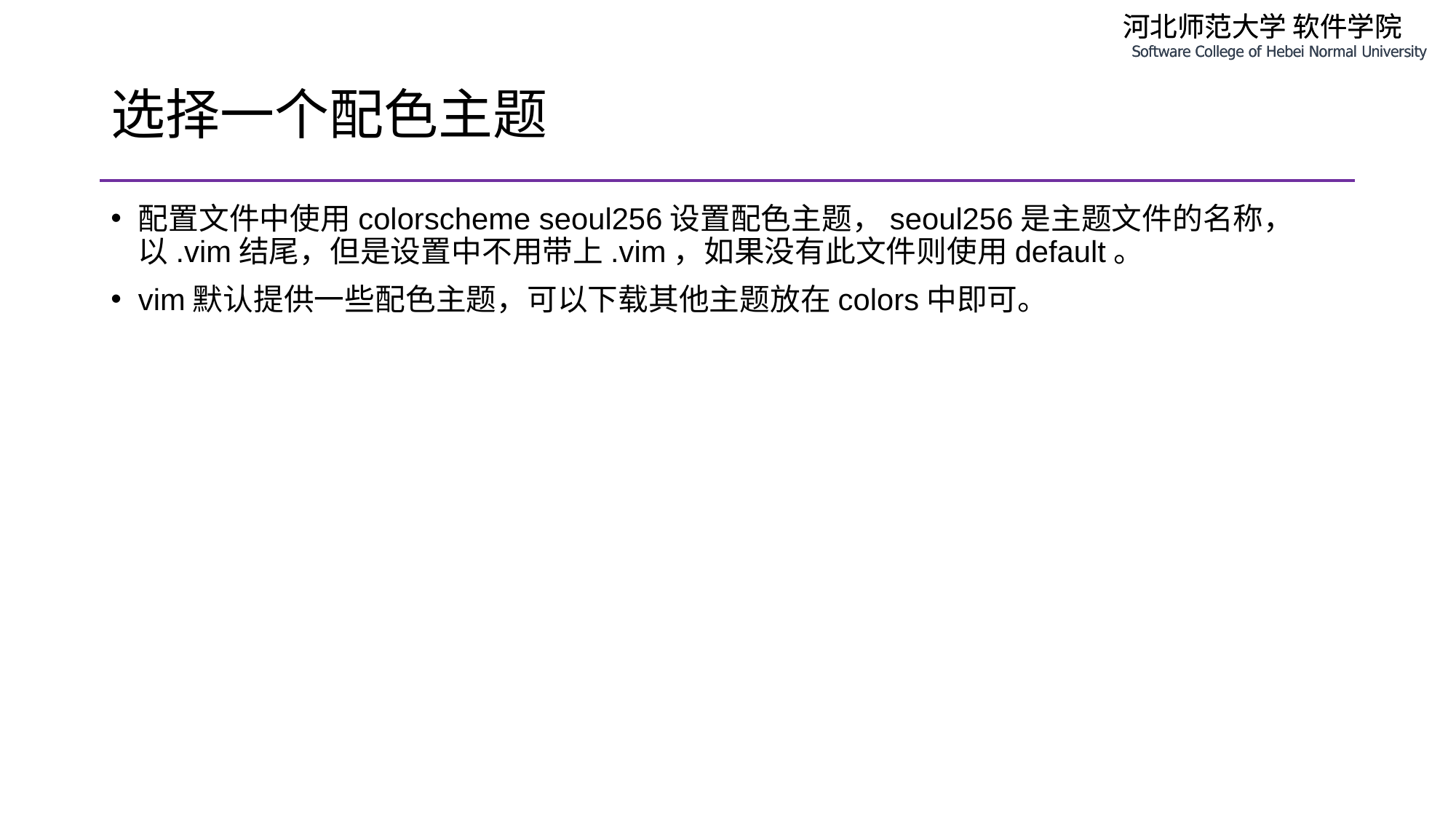

# 选择一个配色主题
配置文件中使用colorscheme seoul256设置配色主题，seoul256是主题文件的名称，以.vim结尾，但是设置中不用带上.vim，如果没有此文件则使用default。
vim默认提供一些配色主题，可以下载其他主题放在colors中即可。